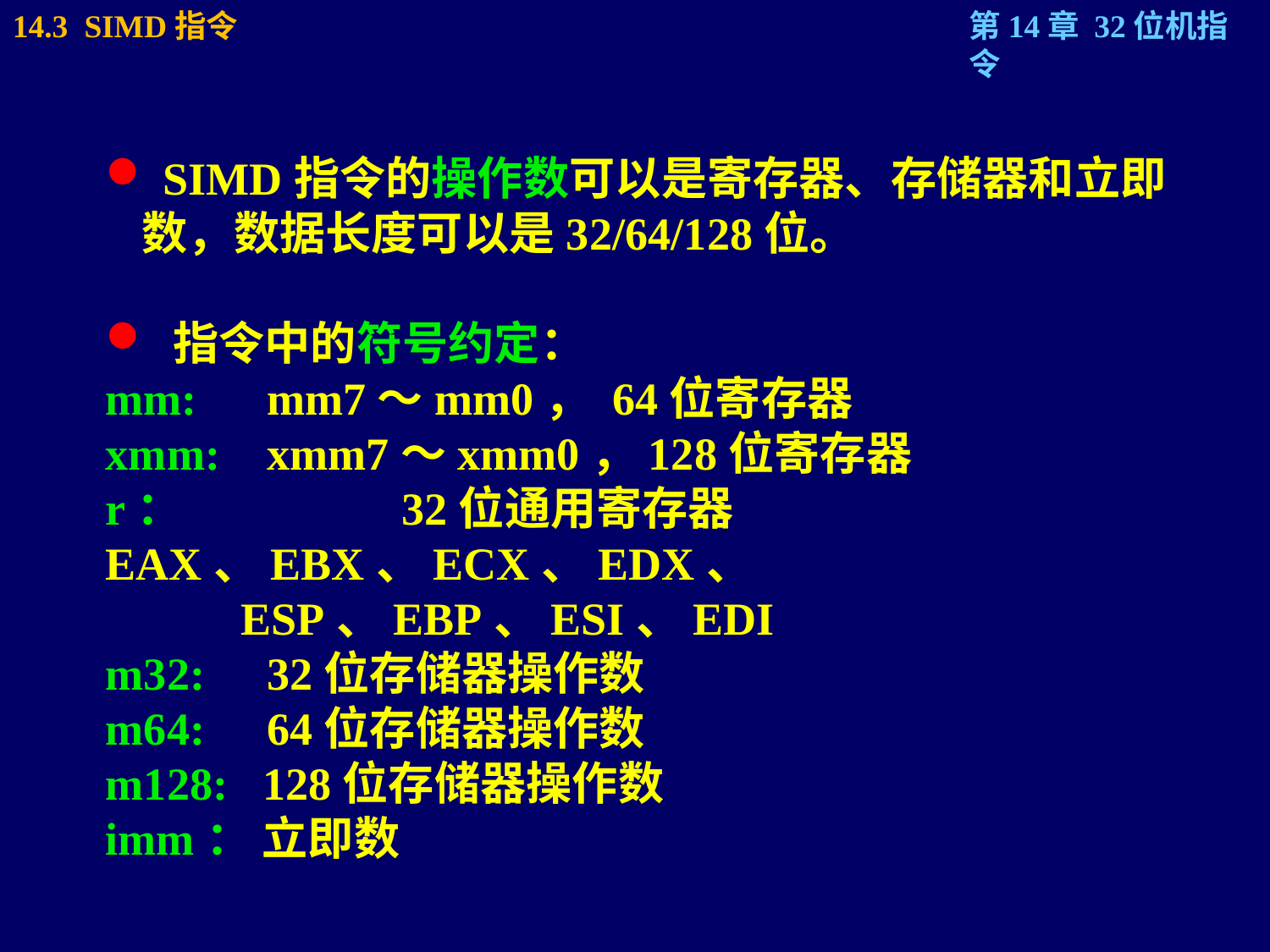

#
 SIMD指令的操作数可以是寄存器、存储器和立即数，数据长度可以是32/64/128位。

 指令中的符号约定：
mm:	   mm7～mm0， 64位寄存器
xmm:	   xmm7～xmm0，128位寄存器
r：     	   32位通用寄存器EAX、EBX、ECX、EDX、			                     ESP、EBP、ESI、EDI
m32:	   32位存储器操作数
m64:	   64位存储器操作数
m128:   128位存储器操作数
imm： 立即数